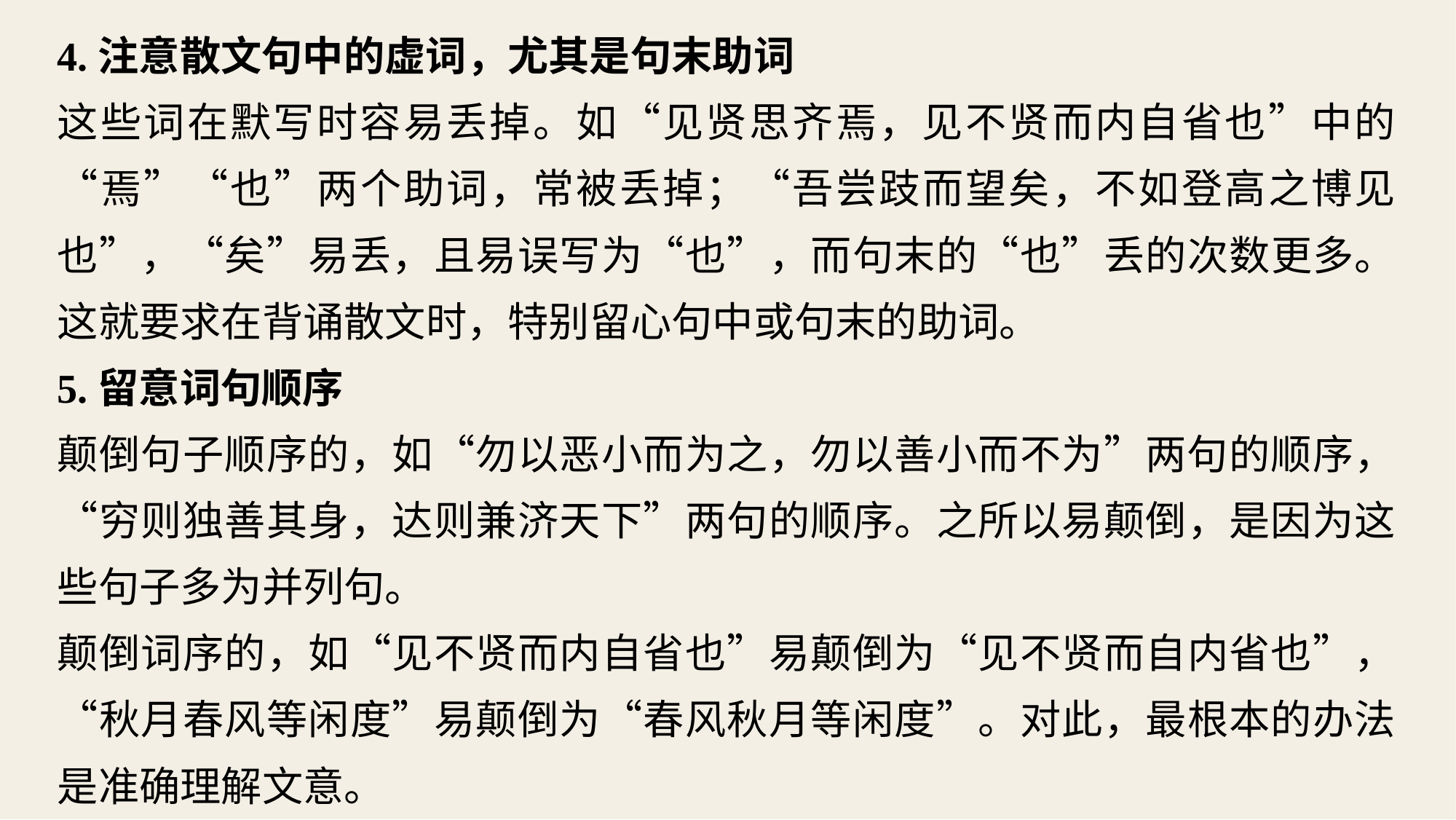

4.注意散文句中的虚词，尤其是句末助词
这些词在默写时容易丢掉。如“见贤思齐焉，见不贤而内自省也”中的“焉”“也”两个助词，常被丢掉；“吾尝跂而望矣，不如登高之博见也”，“矣”易丢，且易误写为“也”，而句末的“也”丢的次数更多。这就要求在背诵散文时，特别留心句中或句末的助词。
5.留意词句顺序
颠倒句子顺序的，如“勿以恶小而为之，勿以善小而不为”两句的顺序，“穷则独善其身，达则兼济天下”两句的顺序。之所以易颠倒，是因为这些句子多为并列句。
颠倒词序的，如“见不贤而内自省也”易颠倒为“见不贤而自内省也”，“秋月春风等闲度”易颠倒为“春风秋月等闲度”。对此，最根本的办法是准确理解文意。